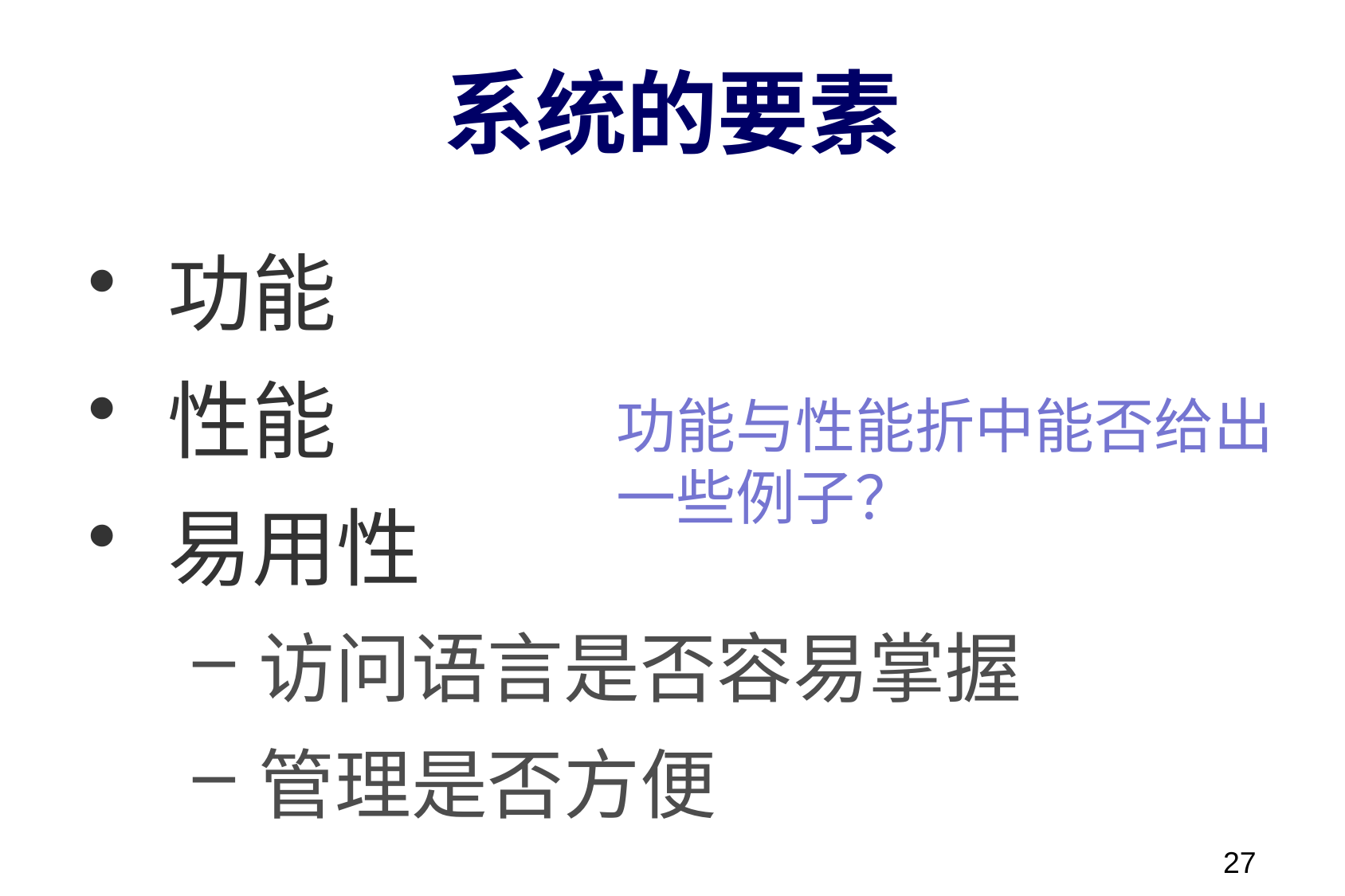

# 系统的要素
功能
性能
易用性
访问语言是否容易掌握
管理是否方便

功能与性能折中能否给出一些例子？
27